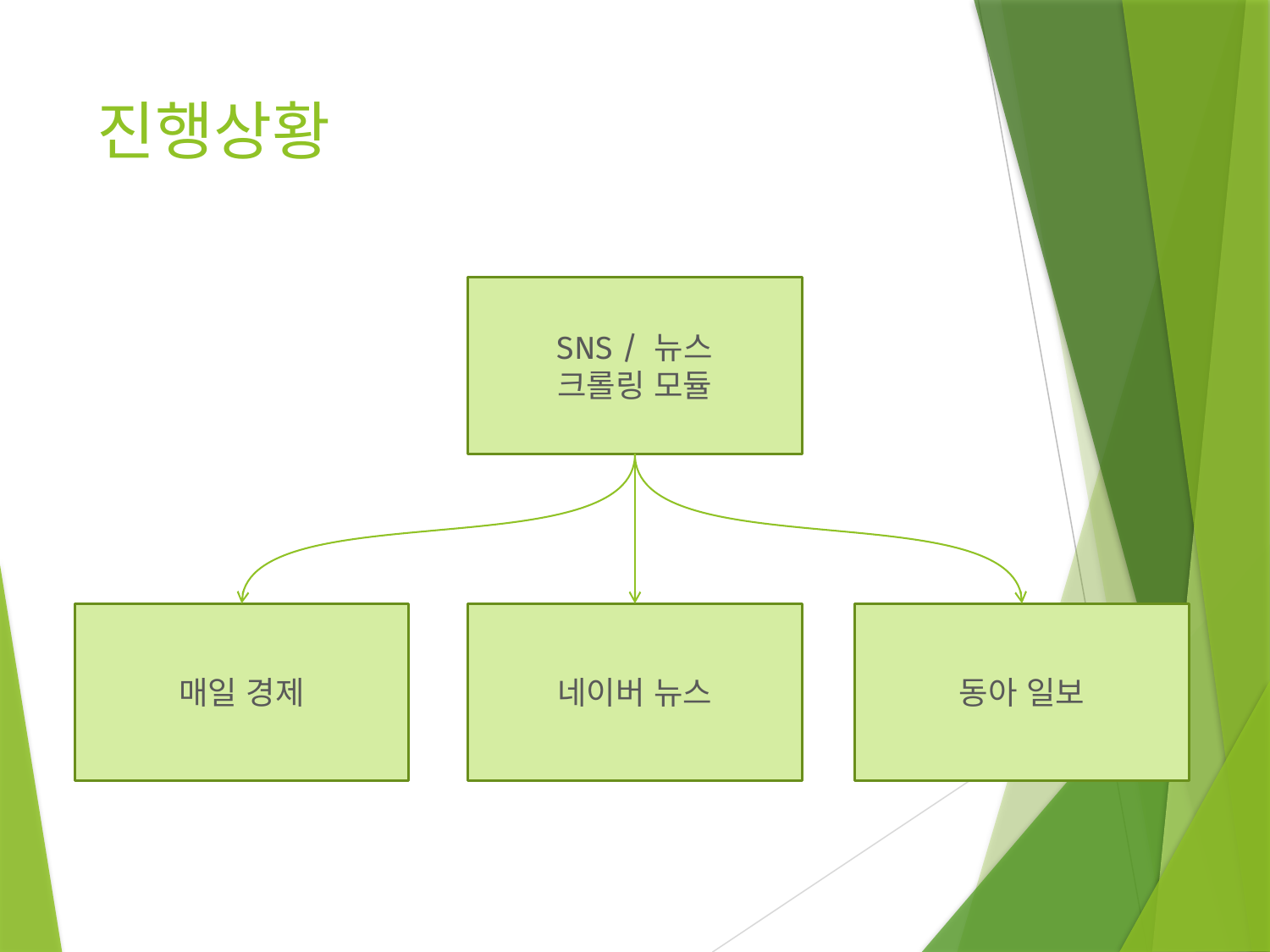

# 진행상황
SNS / 뉴스
크롤링 모듈
동아 일보
매일 경제
네이버 뉴스